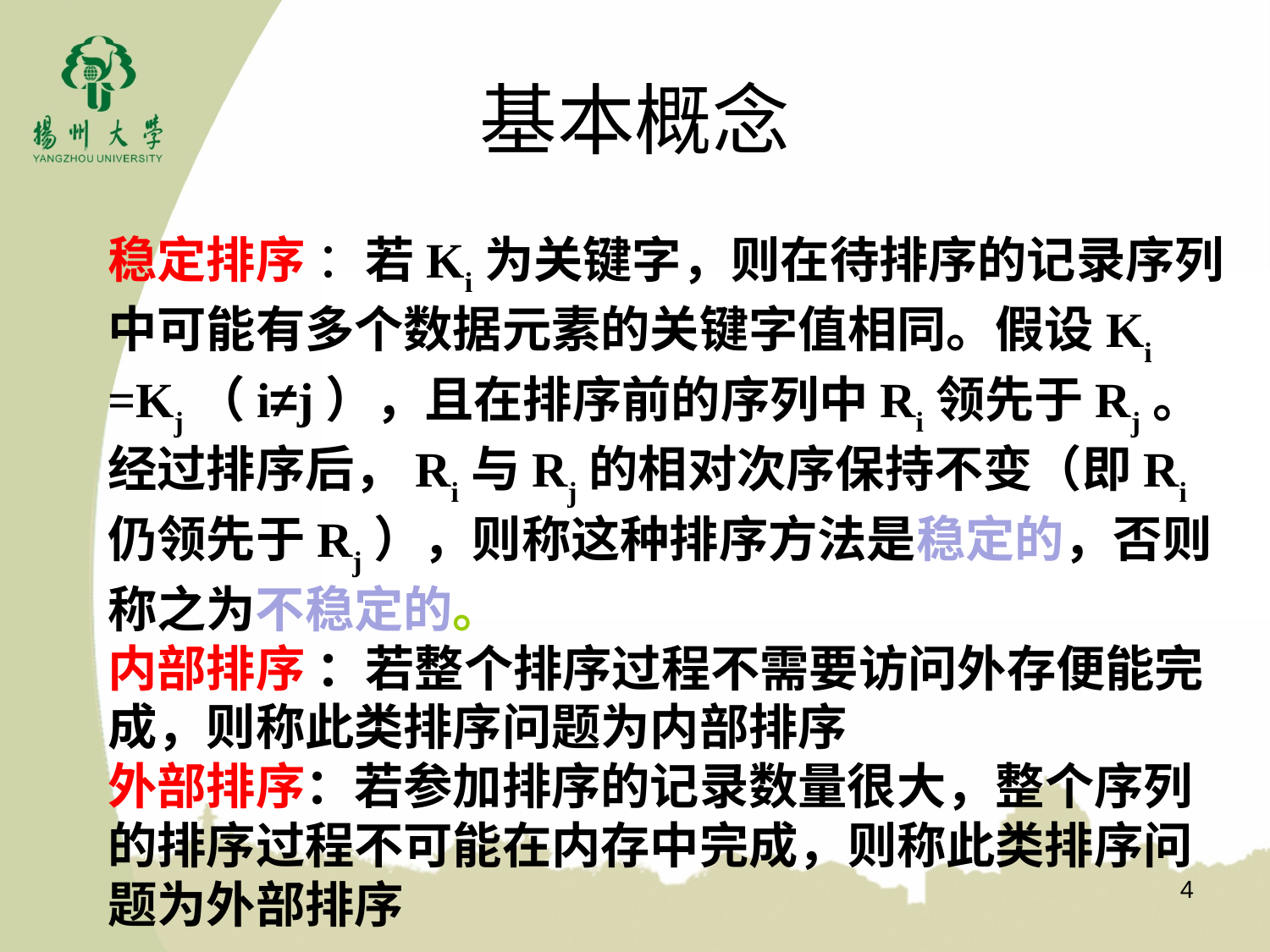

# 基本概念
稳定排序 ：若Ki为关键字，则在待排序的记录序列中可能有多个数据元素的关键字值相同。假设Ki =Kj（i≠j），且在排序前的序列中Ri领先于Rj。经过排序后，Ri与Rj的相对次序保持不变（即Ri仍领先于Rj），则称这种排序方法是稳定的，否则称之为不稳定的。
内部排序 ：若整个排序过程不需要访问外存便能完成，则称此类排序问题为内部排序
外部排序：若参加排序的记录数量很大，整个序列的排序过程不可能在内存中完成，则称此类排序问题为外部排序
4